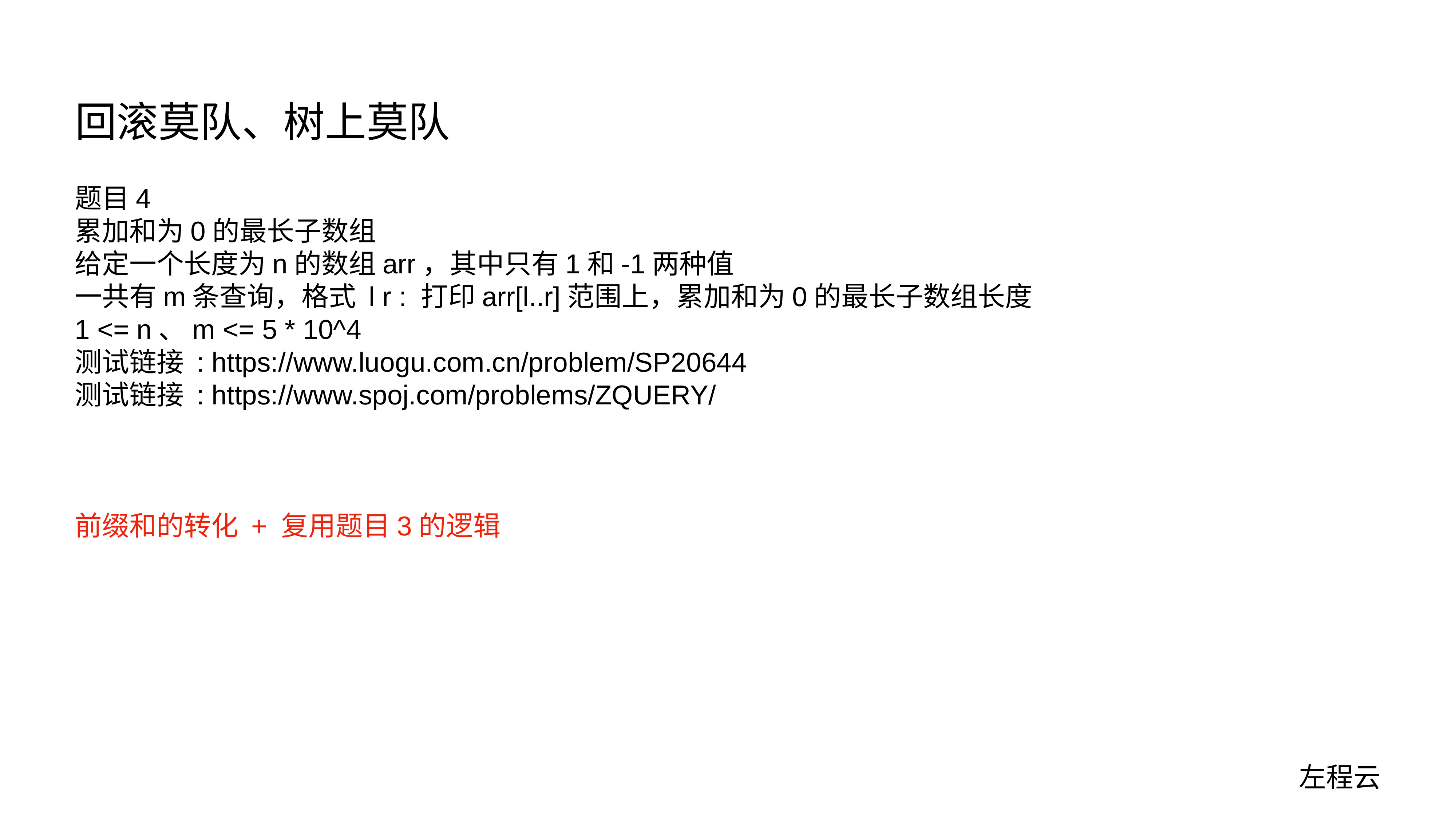

# 回滚莫队、树上莫队
题目4
累加和为0的最长子数组
给定一个长度为n的数组arr，其中只有1和-1两种值
一共有m条查询，格式 l r : 打印arr[l..r]范围上，累加和为0的最长子数组长度
1 <= n、m <= 5 * 10^4
测试链接 : https://www.luogu.com.cn/problem/SP20644
测试链接 : https://www.spoj.com/problems/ZQUERY/

前缀和的转化 + 复用题目3的逻辑
左程云